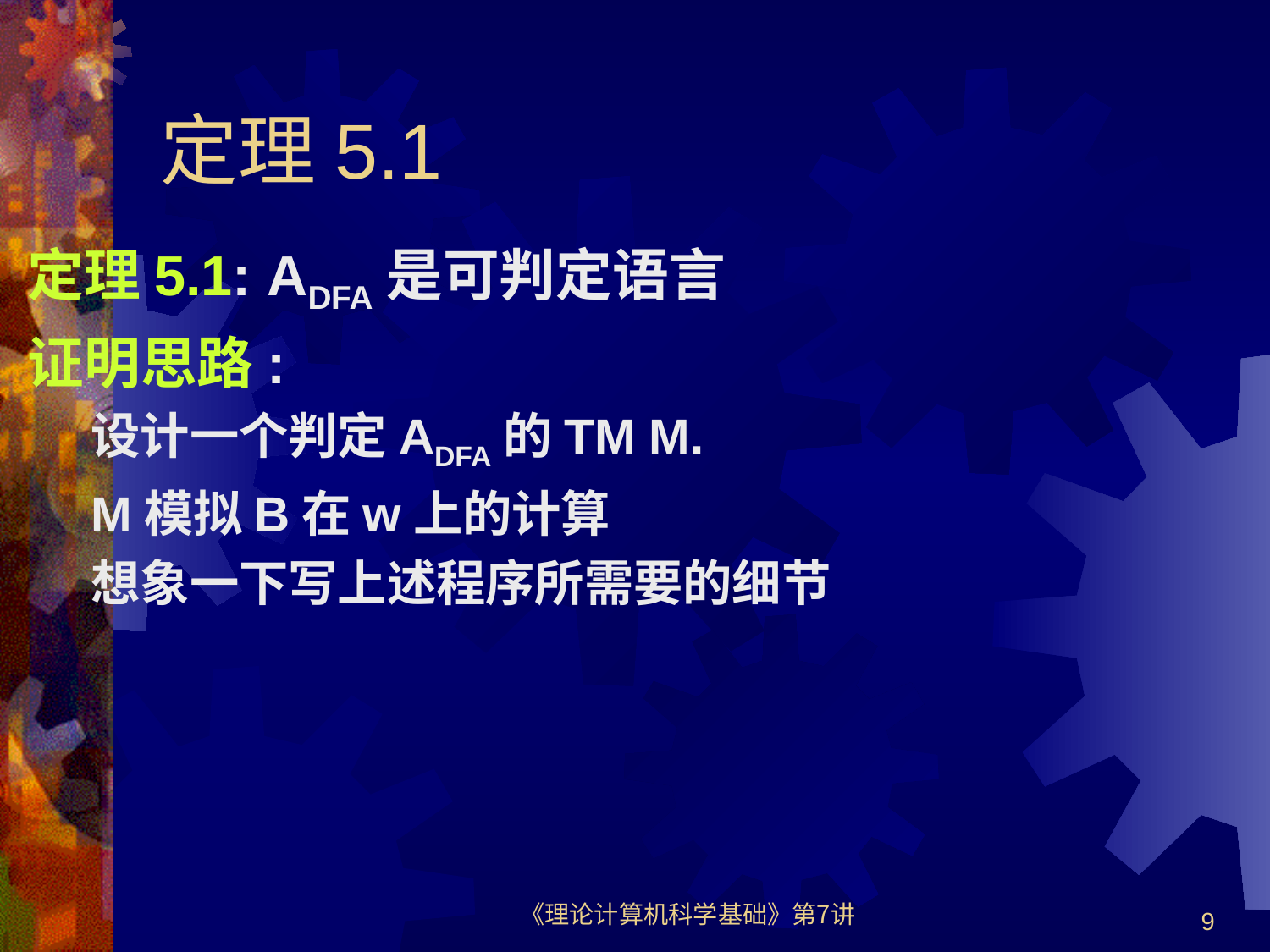

# 定理5.1
定理5.1: ADFA是可判定语言
证明思路:
设计一个判定ADFA的TM M.
M模拟B在w上的计算
想象一下写上述程序所需要的细节
《理论计算机科学基础》第7讲
9